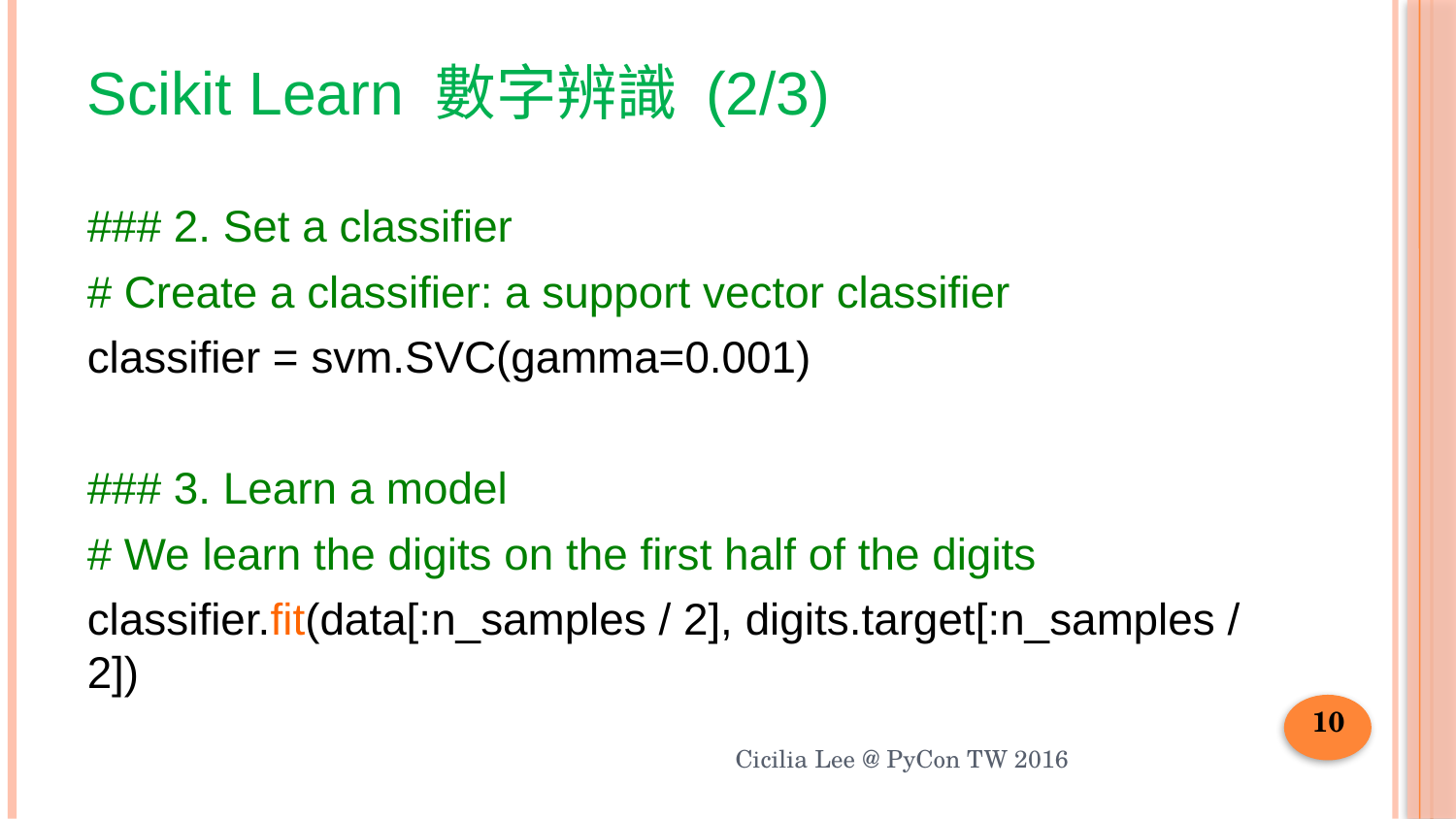

# Scikit Learn 數字辨識 (2/3)
### 2. Set a classifier
# Create a classifier: a support vector classifier
classifier = svm.SVC(gamma=0.001)

### 3. Learn a model
# We learn the digits on the first half of the digits
classifier.fit(data[:n_samples / 2], digits.target[:n_samples / 2])

10
Cicilia Lee @ PyCon TW 2016